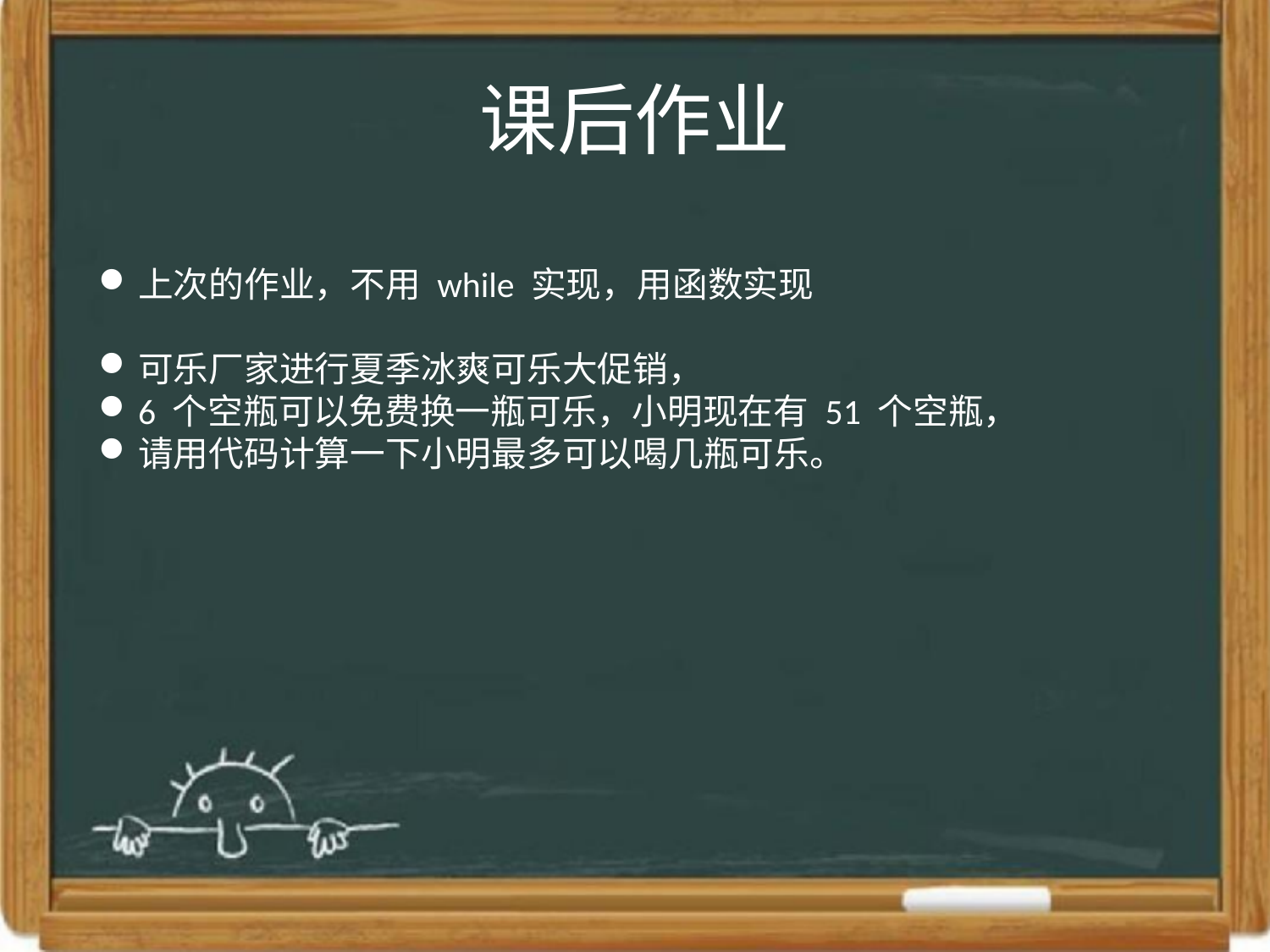

# 课后作业
上次的作业，不用 while 实现，用函数实现

可乐厂家进行夏季冰爽可乐大促销，
6 个空瓶可以免费换一瓶可乐，小明现在有 51 个空瓶，
请用代码计算一下小明最多可以喝几瓶可乐。